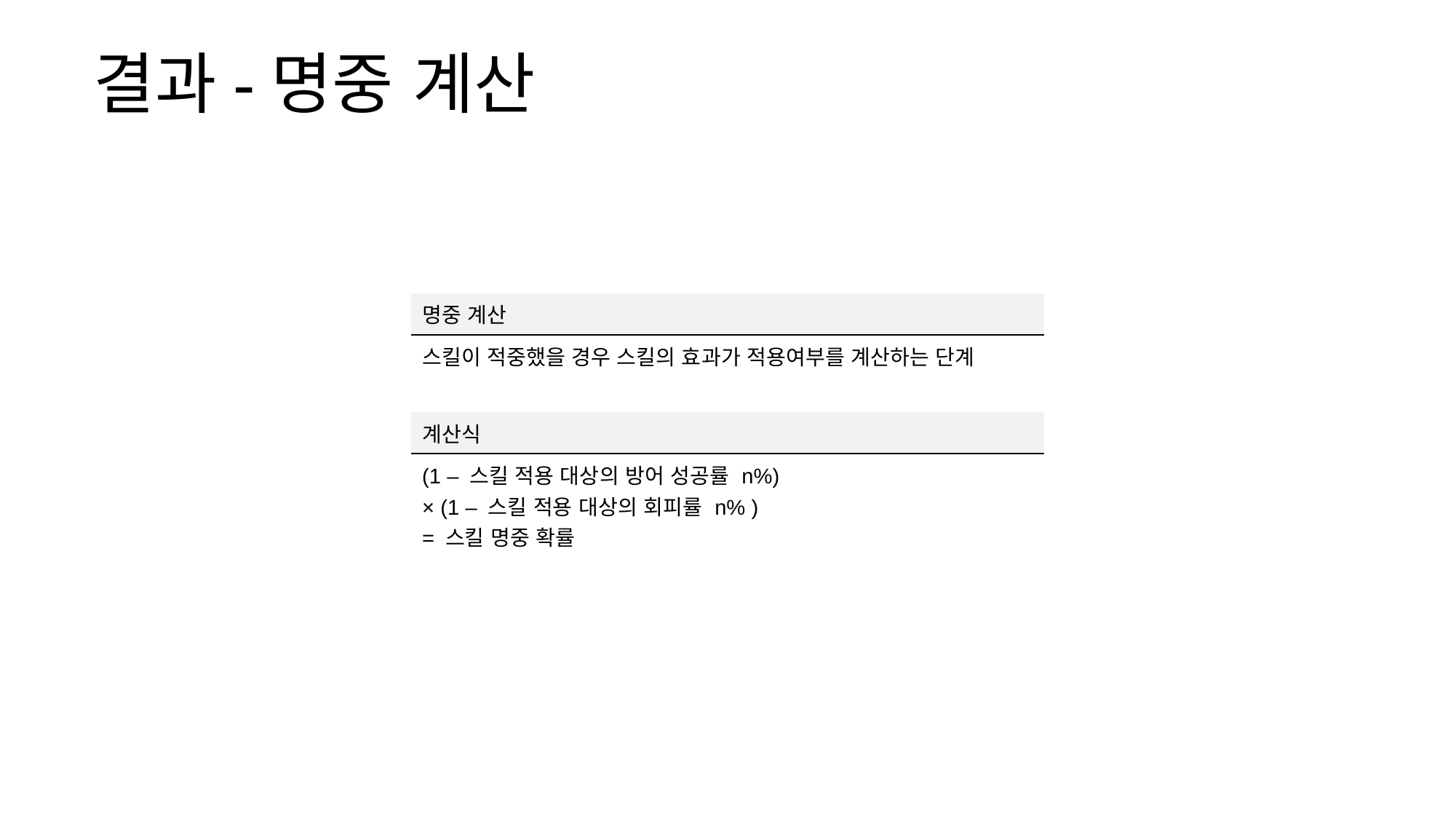

결과-명중 계산
| 명중 계산 |
| --- |
| 스킬이 적중했을 경우 스킬의 효과가 적용여부를 계산하는 단계 |
|  |
| 계산식 |
| (1 – 스킬 적용 대상의 방어 성공률 n%) × (1 – 스킬 적용 대상의 회피률 n% ) = 스킬 명중 확률 |